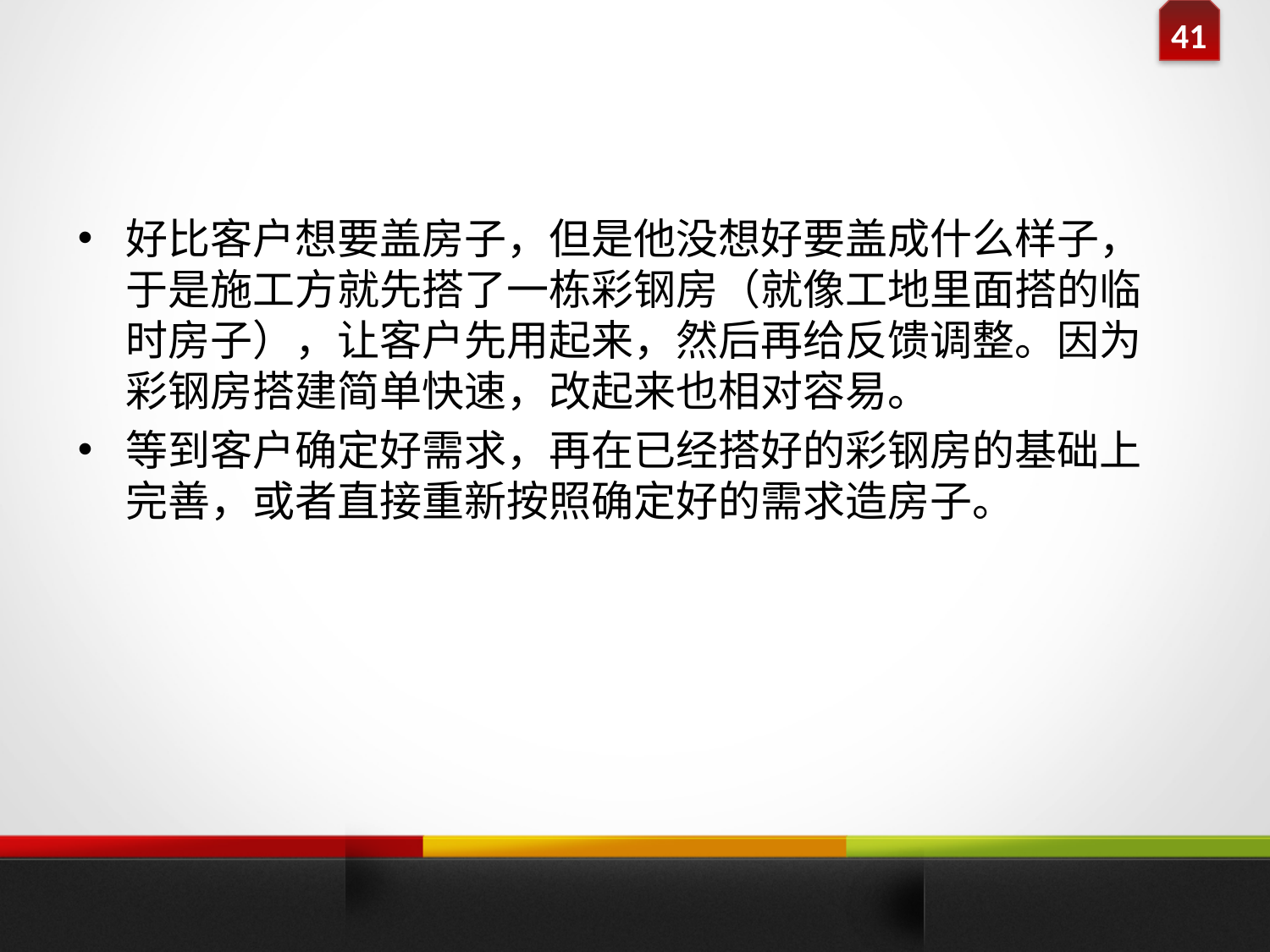

好比客户想要盖房子，但是他没想好要盖成什么样子，于是施工方就先搭了一栋彩钢房（就像工地里面搭的临时房子），让客户先用起来，然后再给反馈调整。因为彩钢房搭建简单快速，改起来也相对容易。
等到客户确定好需求，再在已经搭好的彩钢房的基础上完善，或者直接重新按照确定好的需求造房子。